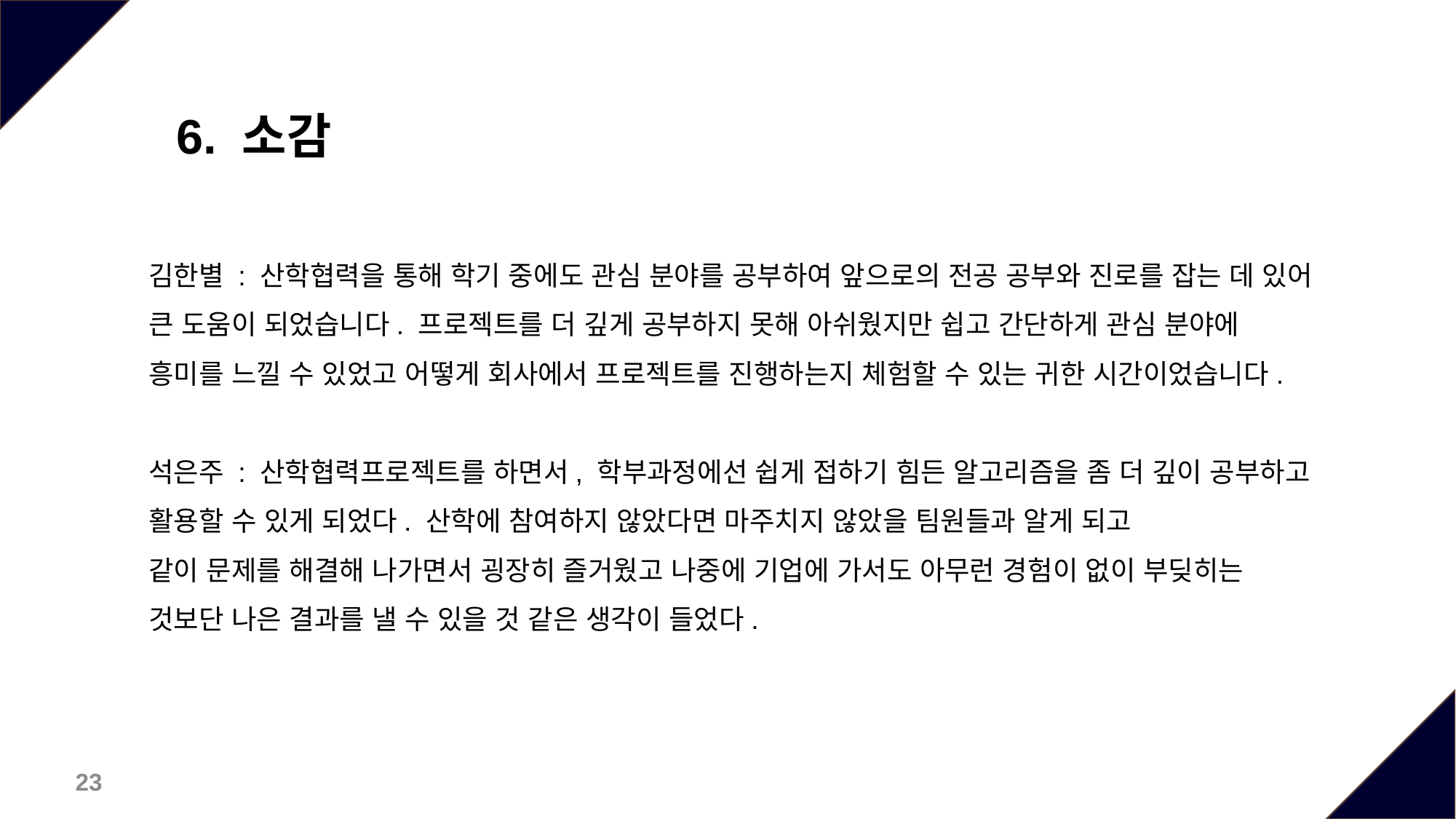

6. 소감
김한별 : 산학협력을 통해 학기 중에도 관심 분야를 공부하여 앞으로의 전공 공부와 진로를 잡는 데 있어 큰 도움이 되었습니다. 프로젝트를 더 깊게 공부하지 못해 아쉬웠지만 쉽고 간단하게 관심 분야에 흥미를 느낄 수 있었고 어떻게 회사에서 프로젝트를 진행하는지 체험할 수 있는 귀한 시간이었습니다.

석은주 : 산학협력프로젝트를 하면서, 학부과정에선 쉽게 접하기 힘든 알고리즘을 좀 더 깊이 공부하고 활용할 수 있게 되었다. 산학에 참여하지 않았다면 마주치지 않았을 팀원들과 알게 되고
같이 문제를 해결해 나가면서 굉장히 즐거웠고 나중에 기업에 가서도 아무런 경험이 없이 부딪히는 것보단 나은 결과를 낼 수 있을 것 같은 생각이 들었다.
23